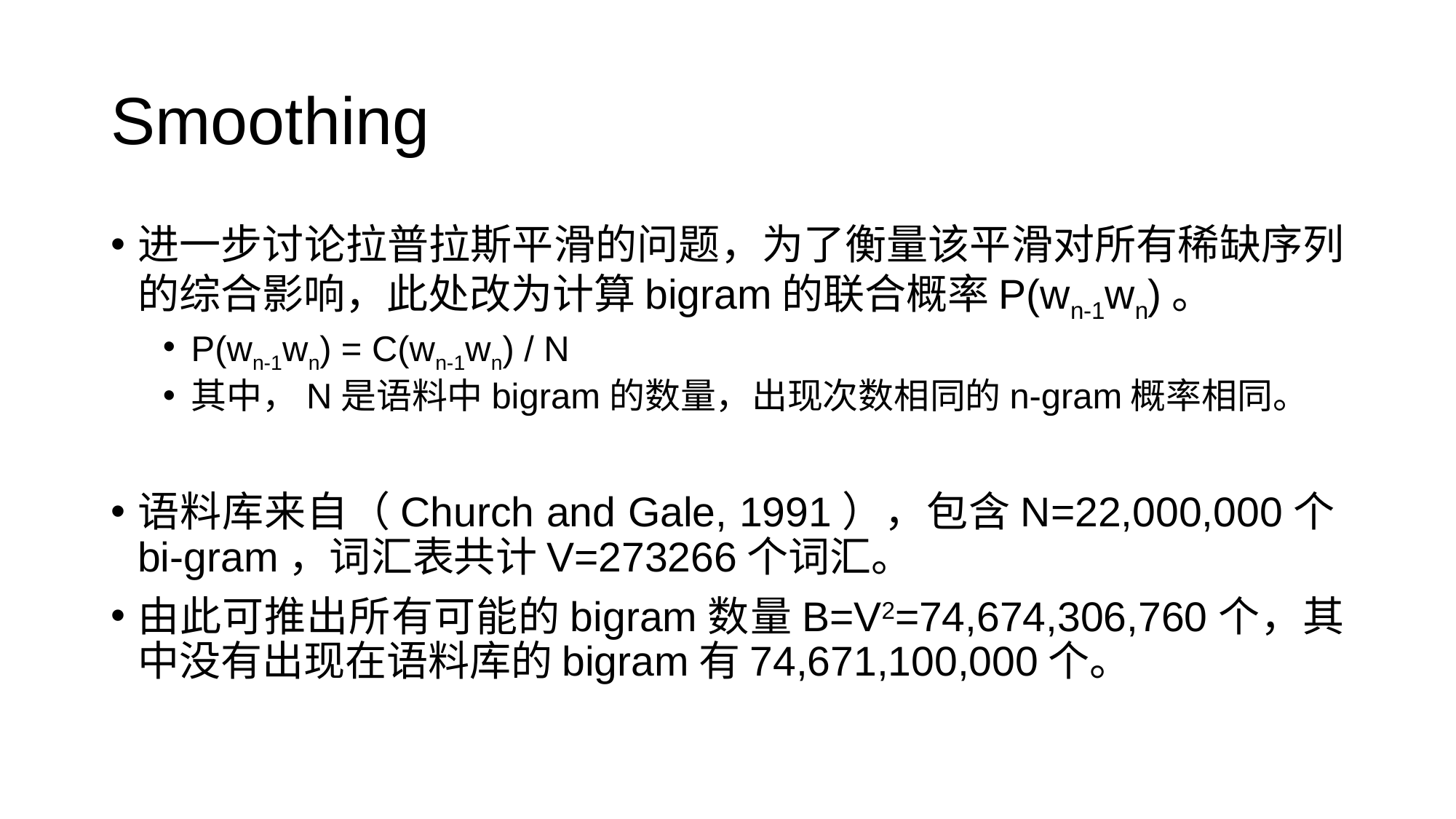

# Smoothing
进一步讨论拉普拉斯平滑的问题，为了衡量该平滑对所有稀缺序列的综合影响，此处改为计算bigram的联合概率P(wn-1wn)。
P(wn-1wn) = C(wn-1wn) / N
其中，N是语料中bigram的数量，出现次数相同的n-gram概率相同。

语料库来自（Church and Gale, 1991），包含N=22,000,000个bi-gram，词汇表共计V=273266个词汇。
由此可推出所有可能的bigram数量B=V2=74,674,306,760个，其中没有出现在语料库的bigram有74,671,100,000个。